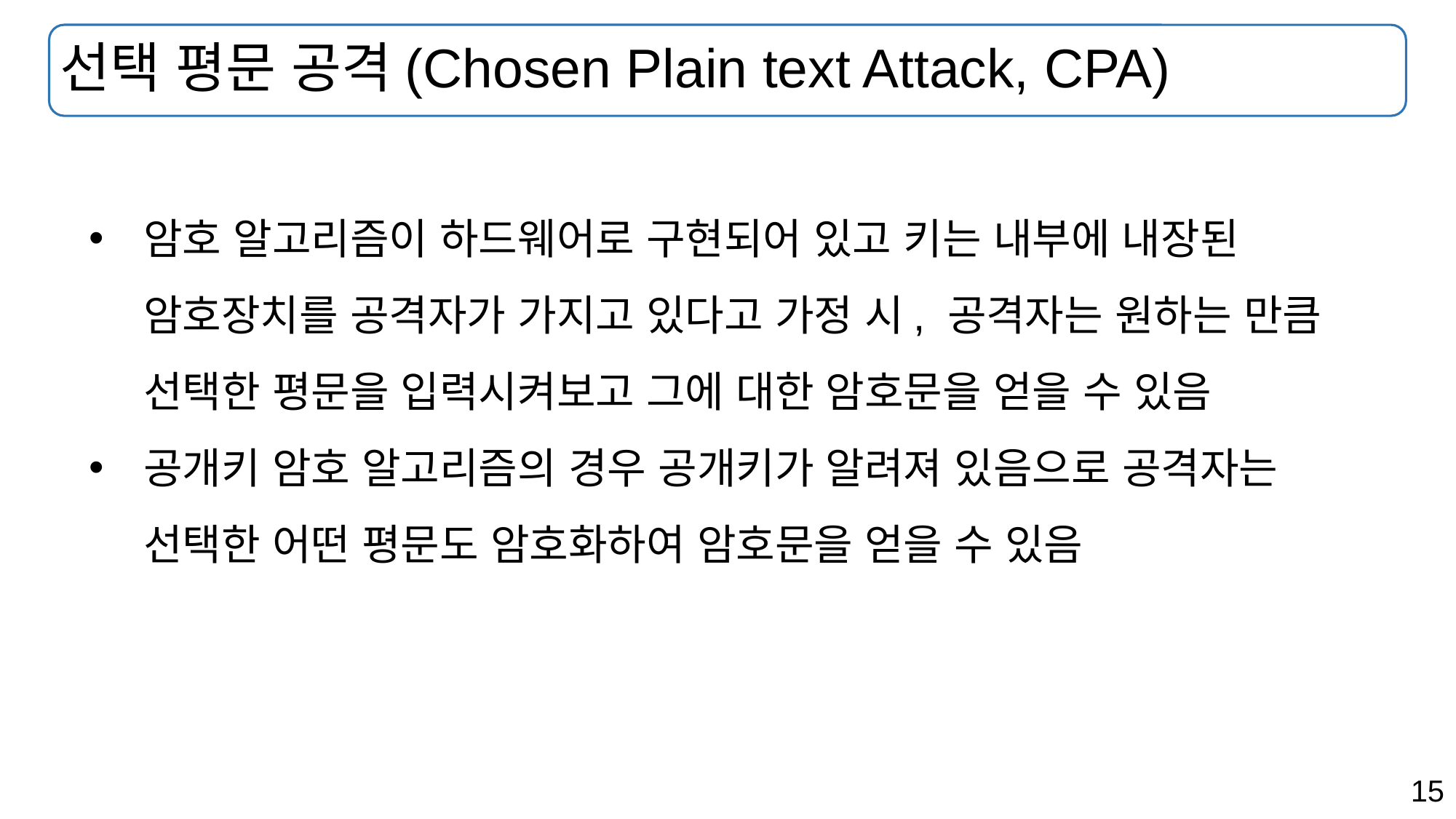

# 선택 평문 공격(Chosen Plain text Attack, CPA)
암호 알고리즘이 하드웨어로 구현되어 있고 키는 내부에 내장된 암호장치를 공격자가 가지고 있다고 가정 시, 공격자는 원하는 만큼 선택한 평문을 입력시켜보고 그에 대한 암호문을 얻을 수 있음
공개키 암호 알고리즘의 경우 공개키가 알려져 있음으로 공격자는 선택한 어떤 평문도 암호화하여 암호문을 얻을 수 있음